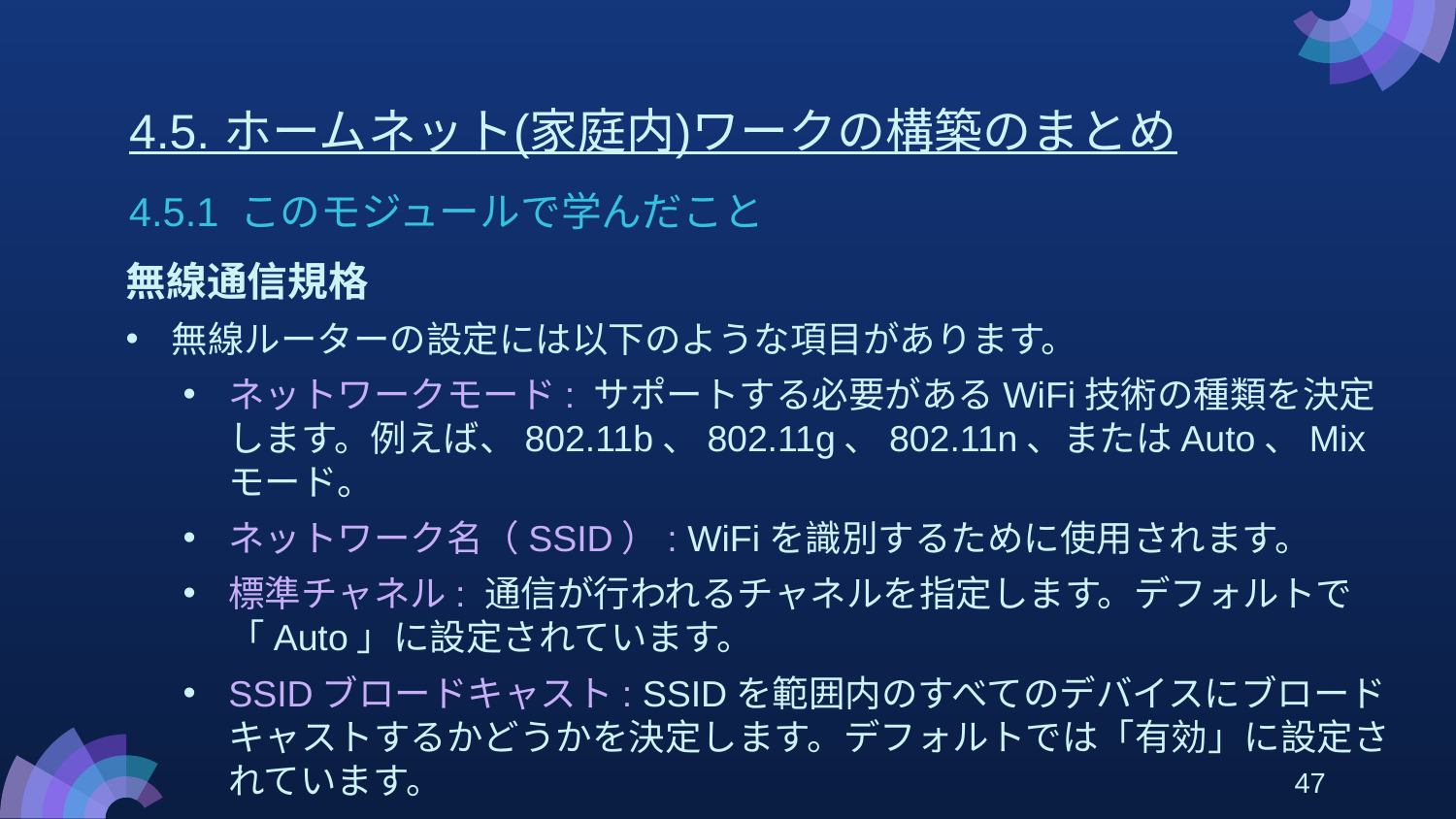

# 4.5. ホームネット(家庭内)ワークの構築のまとめ
4.5.1 このモジュールで学んだこと
無線通信規格
無線ルーターの設定には以下のような項目があります。
ネットワークモード: サポートする必要があるWiFi技術の種類を決定します。例えば、802.11b、802.11g、802.11n、またはAuto、Mixモード。
ネットワーク名（SSID）: WiFiを識別するために使用されます。
標準チャネル: 通信が行われるチャネルを指定します。デフォルトで「Auto」に設定されています。
SSIDブロードキャスト: SSIDを範囲内のすべてのデバイスにブロードキャストするかどうかを決定します。デフォルトでは「有効」に設定されています。
47